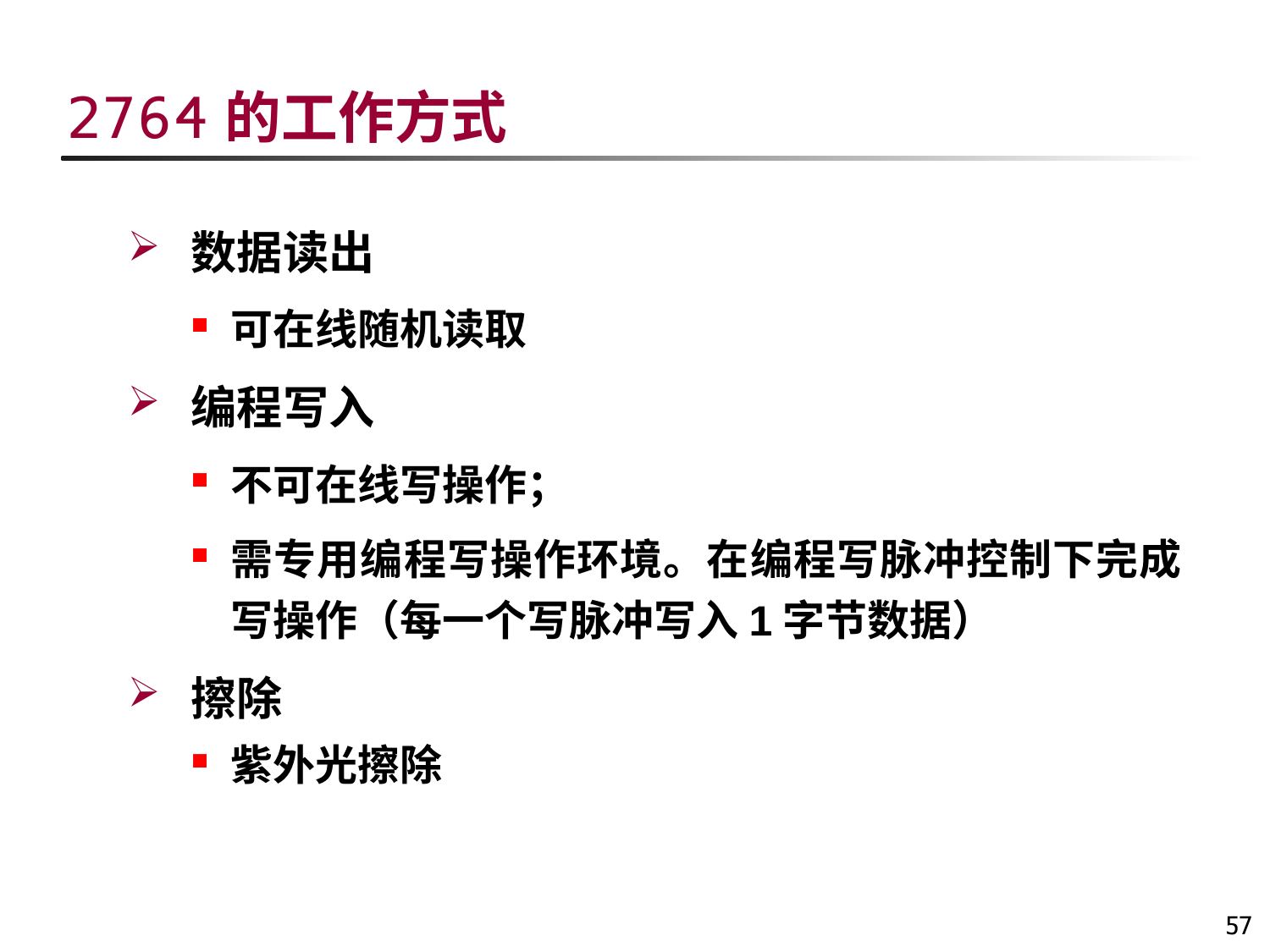

# 2764的工作方式
数据读出
可在线随机读取
编程写入
不可在线写操作；
需专用编程写操作环境。在编程写脉冲控制下完成写操作（每一个写脉冲写入1字节数据）
擦除
紫外光擦除
57